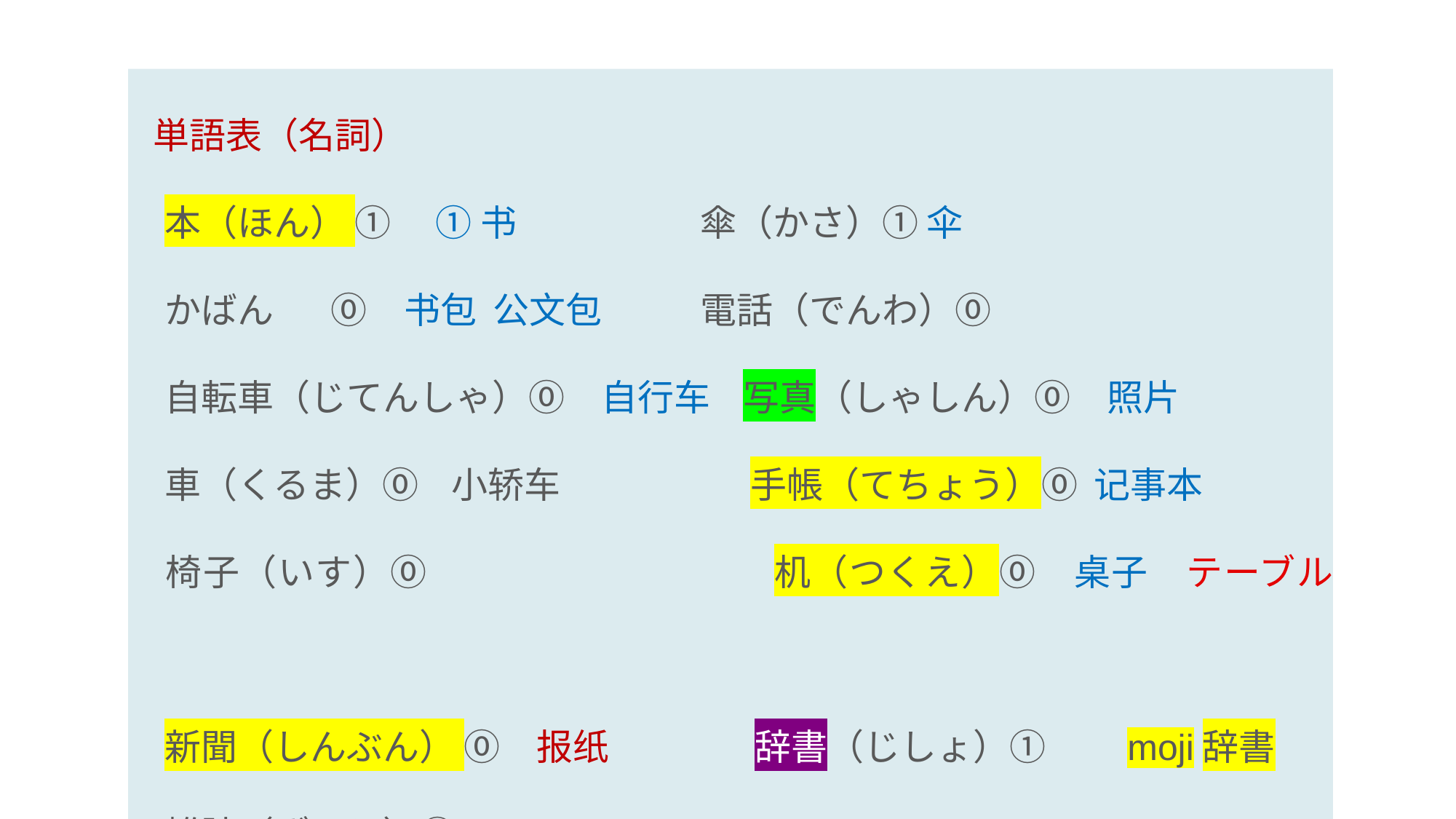

単語表（名詞）
　本（ほん） ①　 ① 书     　             傘（かさ）① 伞
　かばん       ⓪　书包  公文包            電話（でんわ）⓪
　自転車（じてんしゃ）⓪　自行车    写真（しゃしん）⓪　照片
　車（くるま）⓪    小轿车 　　　　　手帳（てちょう）⓪  记事本
　椅子（いす）⓪　　　　　　　　 　机（つくえ）⓪　桌子　テーブル
　新聞（しんぶん） ⓪　报纸　　　　辞書（じしょ）①　　moji辞書
　雑誌（ざっし）⓪